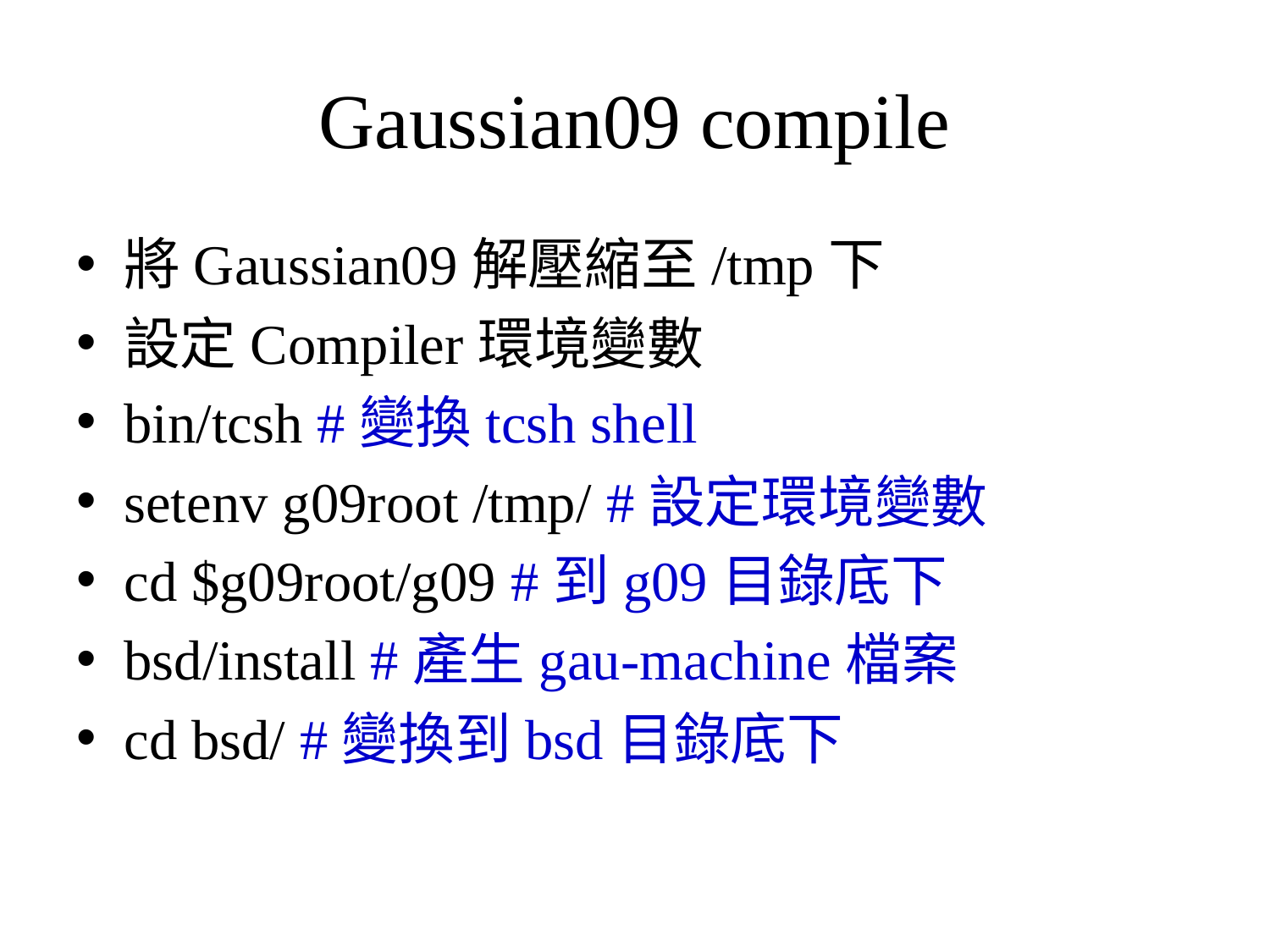

# Gaussian09 compile
將Gaussian09解壓縮至/tmp下
設定Compiler環境變數
bin/tcsh #變換tcsh shell
setenv g09root /tmp/ #設定環境變數
cd $g09root/g09 #到g09目錄底下
bsd/install #產生gau-machine檔案
cd bsd/ #變換到bsd目錄底下